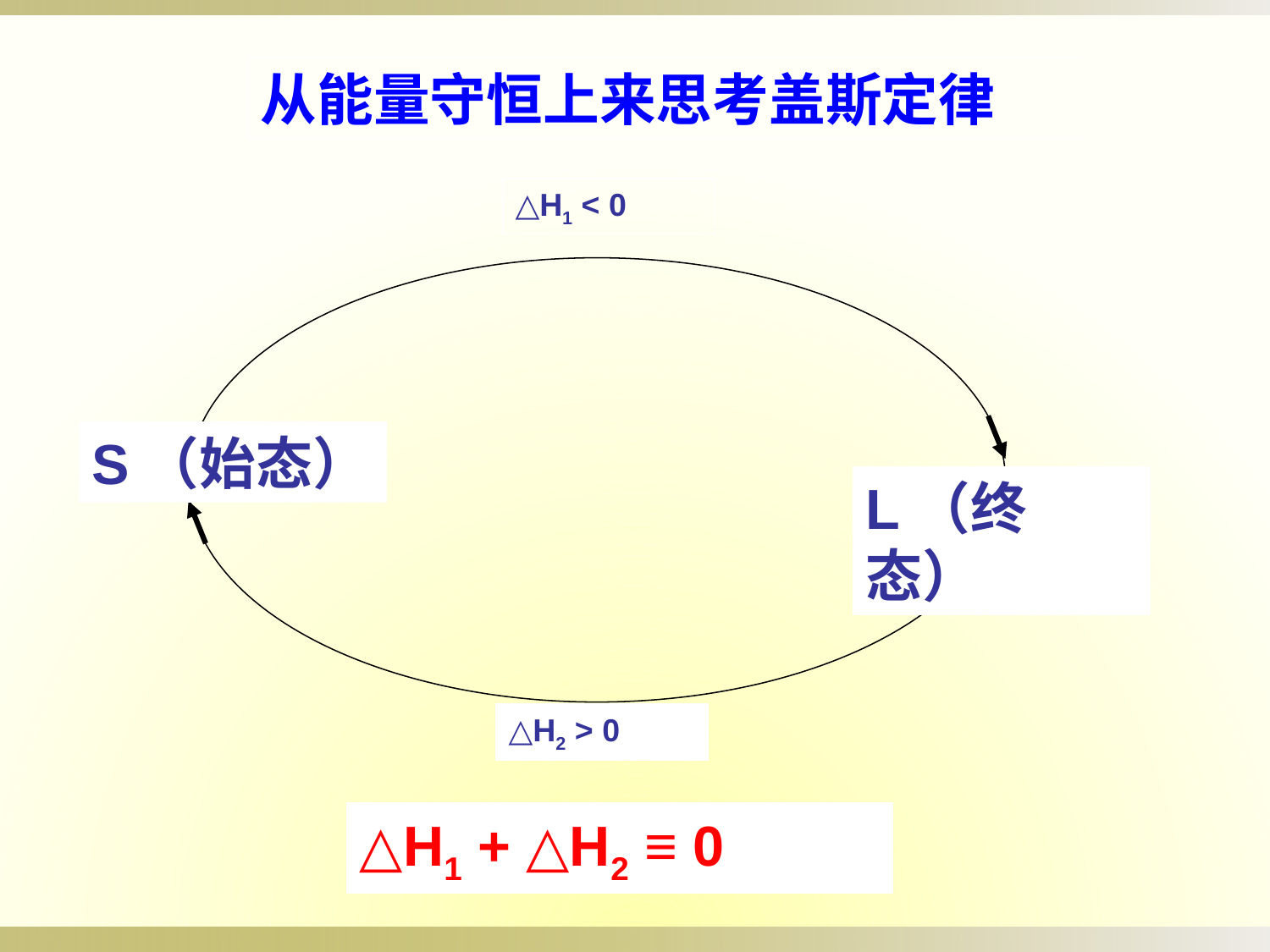

从能量守恒上来思考盖斯定律
△H1 < 0

S（始态）
L（终态）
△H2 > 0
△H1 + △H2 ≡ 0